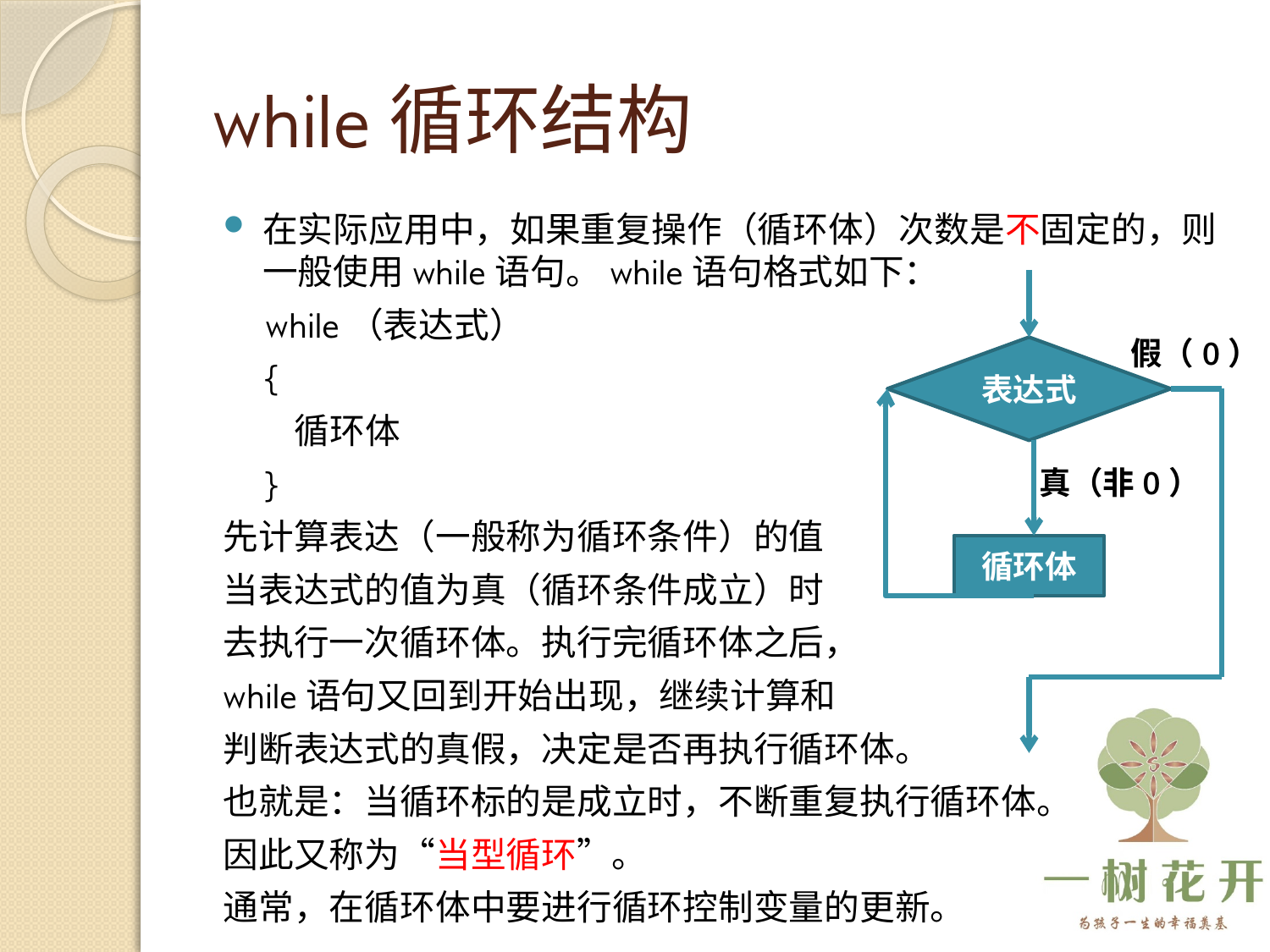

# while循环结构
在实际应用中，如果重复操作（循环体）次数是不固定的，则一般使用while语句。while语句格式如下：
    while（表达式）
    {
        循环体
    }
先计算表达（一般称为循环条件）的值
当表达式的值为真（循环条件成立）时
去执行一次循环体。执行完循环体之后，
while语句又回到开始出现，继续计算和
判断表达式的真假，决定是否再执行循环体。
也就是：当循环标的是成立时，不断重复执行循环体。
因此又称为“当型循环”。
通常，在循环体中要进行循环控制变量的更新。

假（0）
表达式
真（非0）
循环体